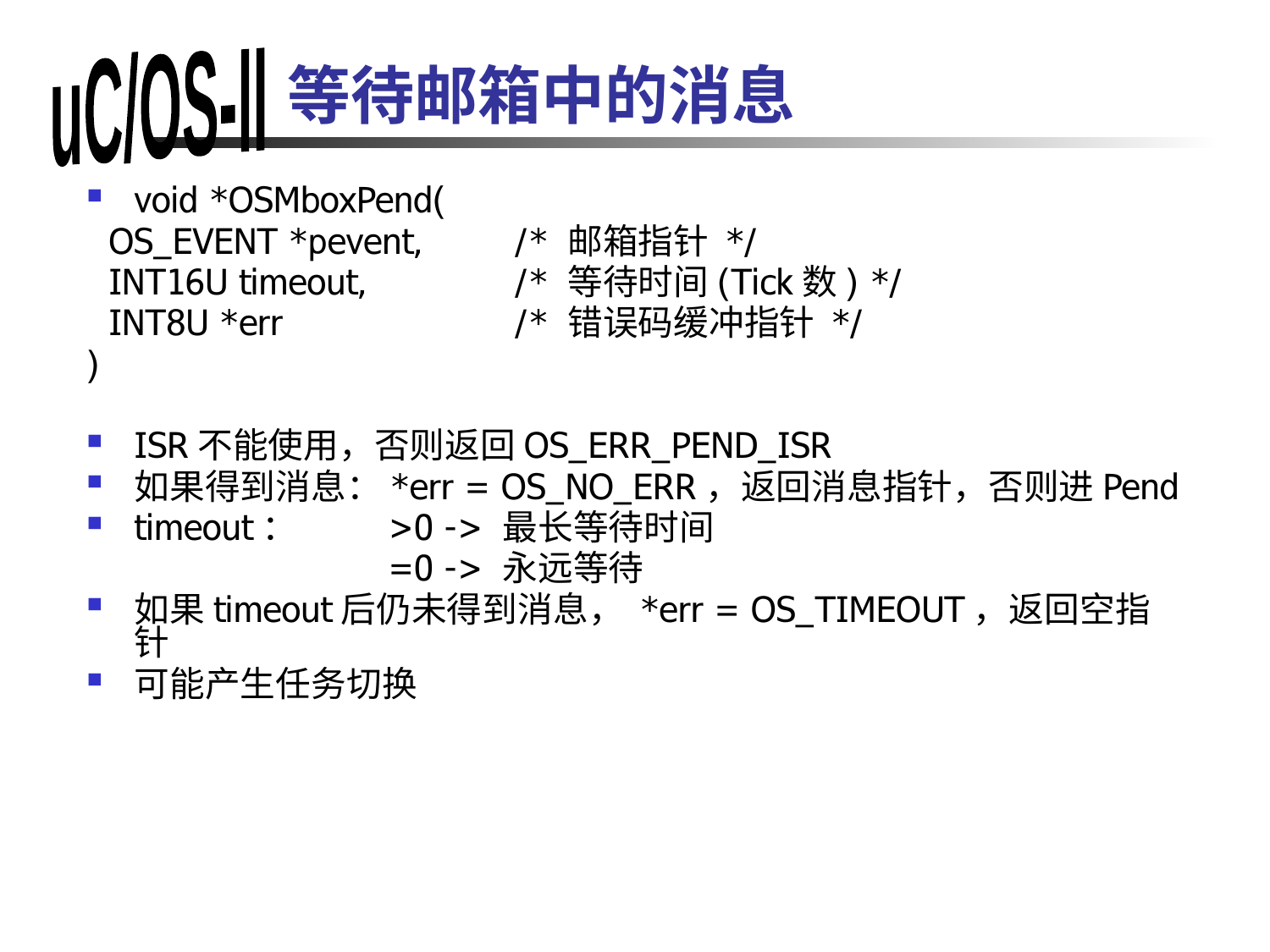

# 等待邮箱中的消息
void *OSMboxPend(
  OS_EVENT *pevent, 	/* 邮箱指针 */
  INT16U timeout,    	/* 等待时间(Tick数) */
  INT8U *err            	/* 错误码缓冲指针 */
)

ISR不能使用，否则返回OS_ERR_PEND_ISR
如果得到消息：*err = OS_NO_ERR，返回消息指针，否则进Pend
timeout：	>0 -> 最长等待时间
			=0 -> 永远等待
如果timeout后仍未得到消息， *err = OS_TIMEOUT，返回空指针
可能产生任务切换